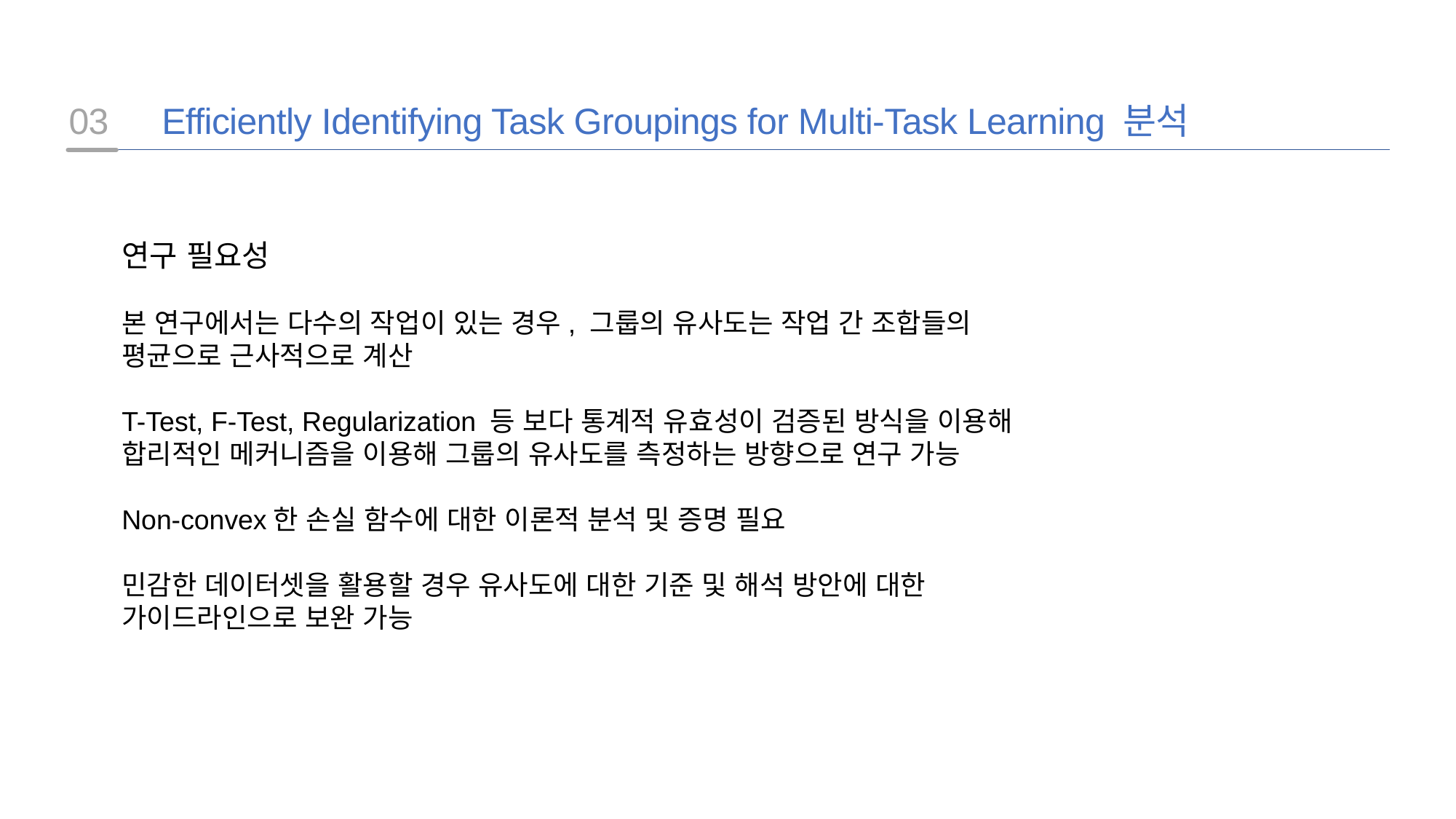

03
Efficiently Identifying Task Groupings for Multi-Task Learning 분석
연구 필요성

본 연구에서는 다수의 작업이 있는 경우, 그룹의 유사도는 작업 간 조합들의 평균으로 근사적으로 계산

T-Test, F-Test, Regularization 등 보다 통계적 유효성이 검증된 방식을 이용해 합리적인 메커니즘을 이용해 그룹의 유사도를 측정하는 방향으로 연구 가능

Non-convex한 손실 함수에 대한 이론적 분석 및 증명 필요

민감한 데이터셋을 활용할 경우 유사도에 대한 기준 및 해석 방안에 대한
가이드라인으로 보완 가능